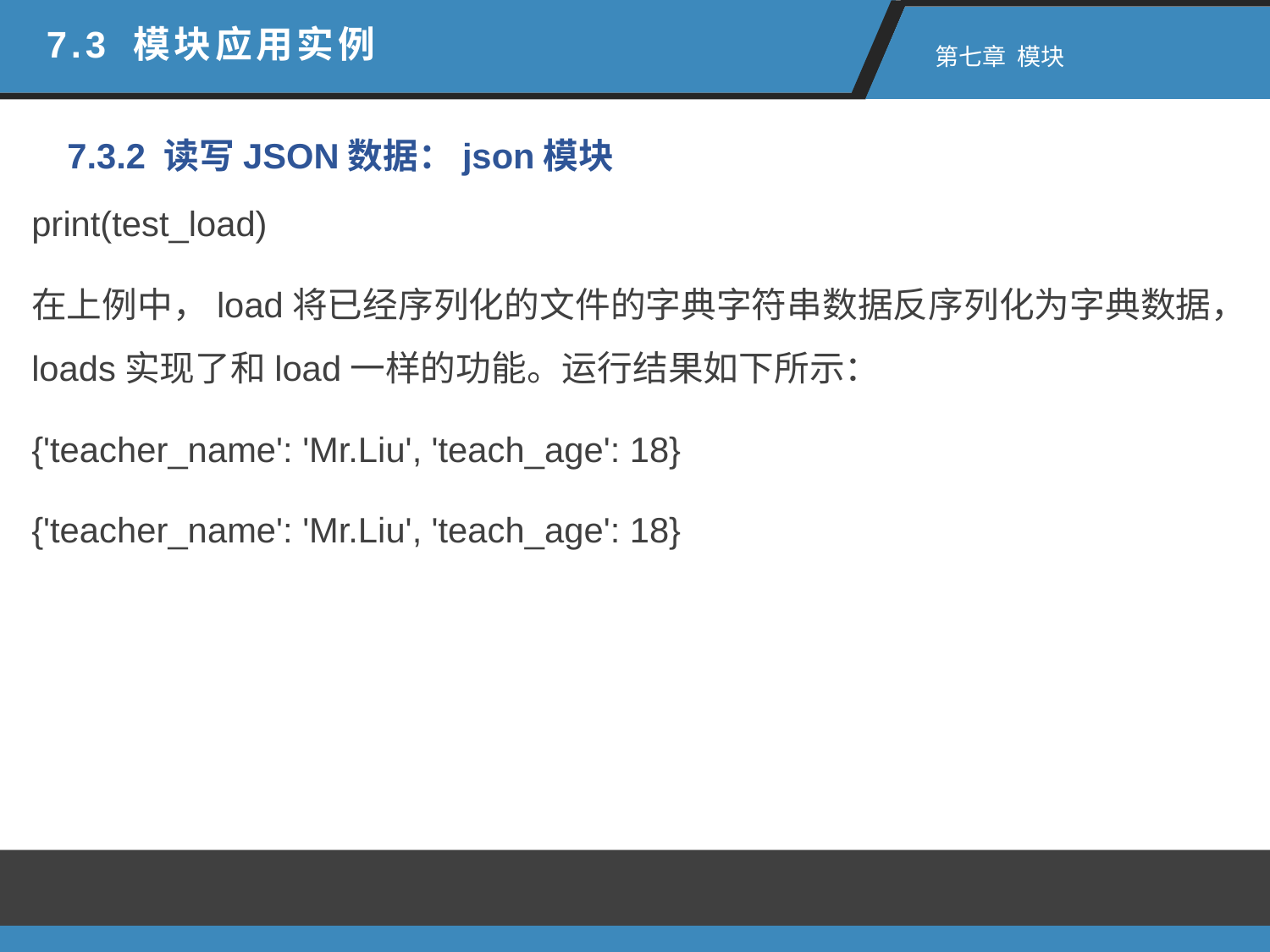

7.3 模块应用实例
  第七章  模块
7.3.2 读写JSON数据：json模块
print(test_load)
在上例中，load将已经序列化的文件的字典字符串数据反序列化为字典数据，loads实现了和load一样的功能。运行结果如下所示：
{'teacher_name': 'Mr.Liu', 'teach_age': 18}
{'teacher_name': 'Mr.Liu', 'teach_age': 18}